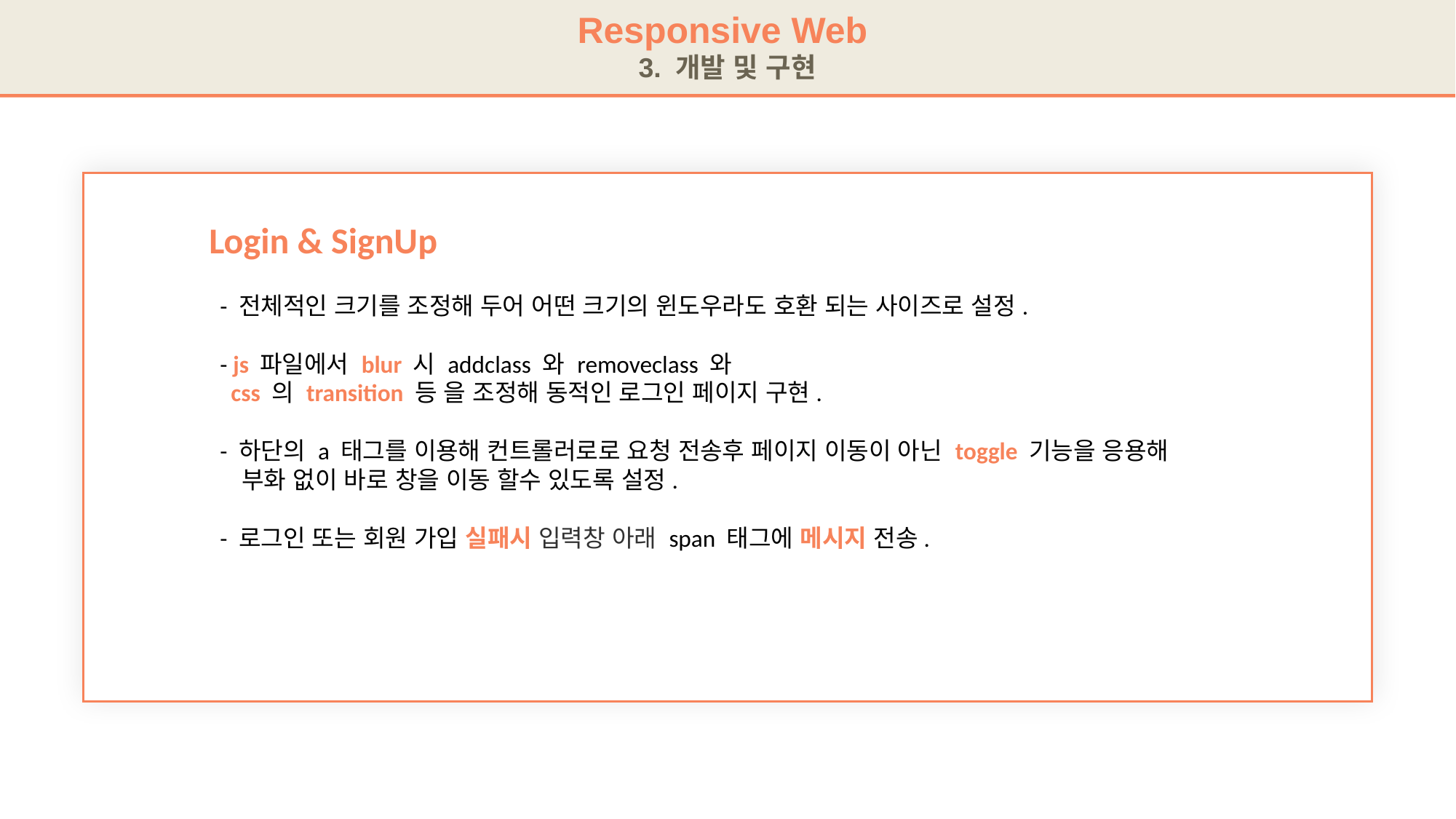

Responsive Web
3. 개발 및 구현

Login & SignUp

  - 전체적인 크기를 조정해 두어 어떤 크기의 윈도우라도 호환 되는 사이즈로 설정.

  - js 파일에서 blur 시 addclass 와 removeclass 와
    css 의 transition 등 을 조정해 동적인 로그인 페이지 구현.

  - 하단의 a 태그를 이용해 컨트롤러로로 요청 전송후 페이지 이동이 아닌 toggle 기능을 응용해
    부화 없이 바로 창을 이동 할수 있도록 설정.

  - 로그인 또는 회원 가입 실패시 입력창 아래 span 태그에 메시지 전송.